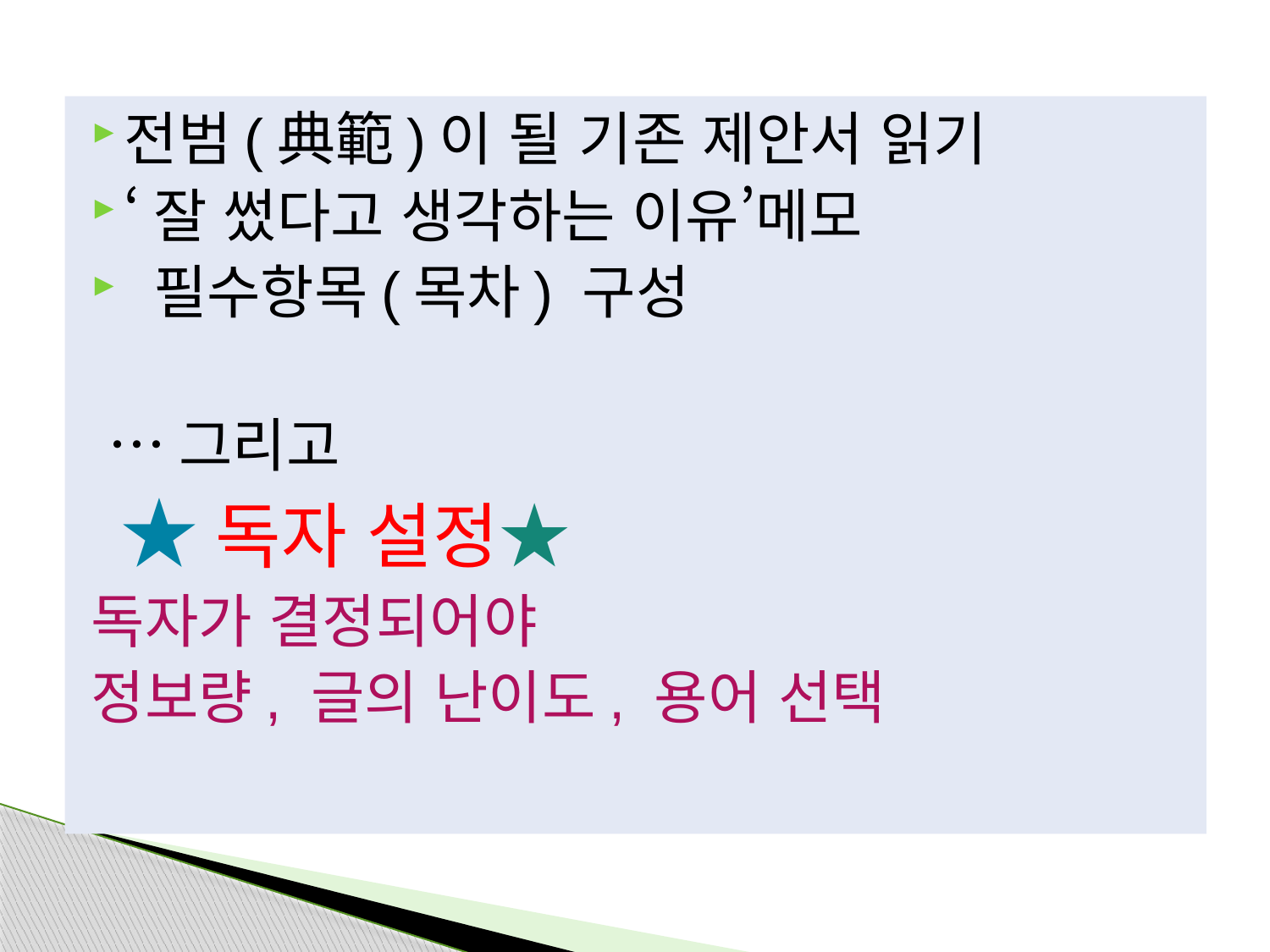

#
전범(典範)이 될 기존 제안서 읽기
‘잘 썼다고 생각하는 이유’메모
 필수항목(목차) 구성

 …그리고
  ★독자 설정★
독자가 결정되어야
정보량, 글의 난이도, 용어 선택